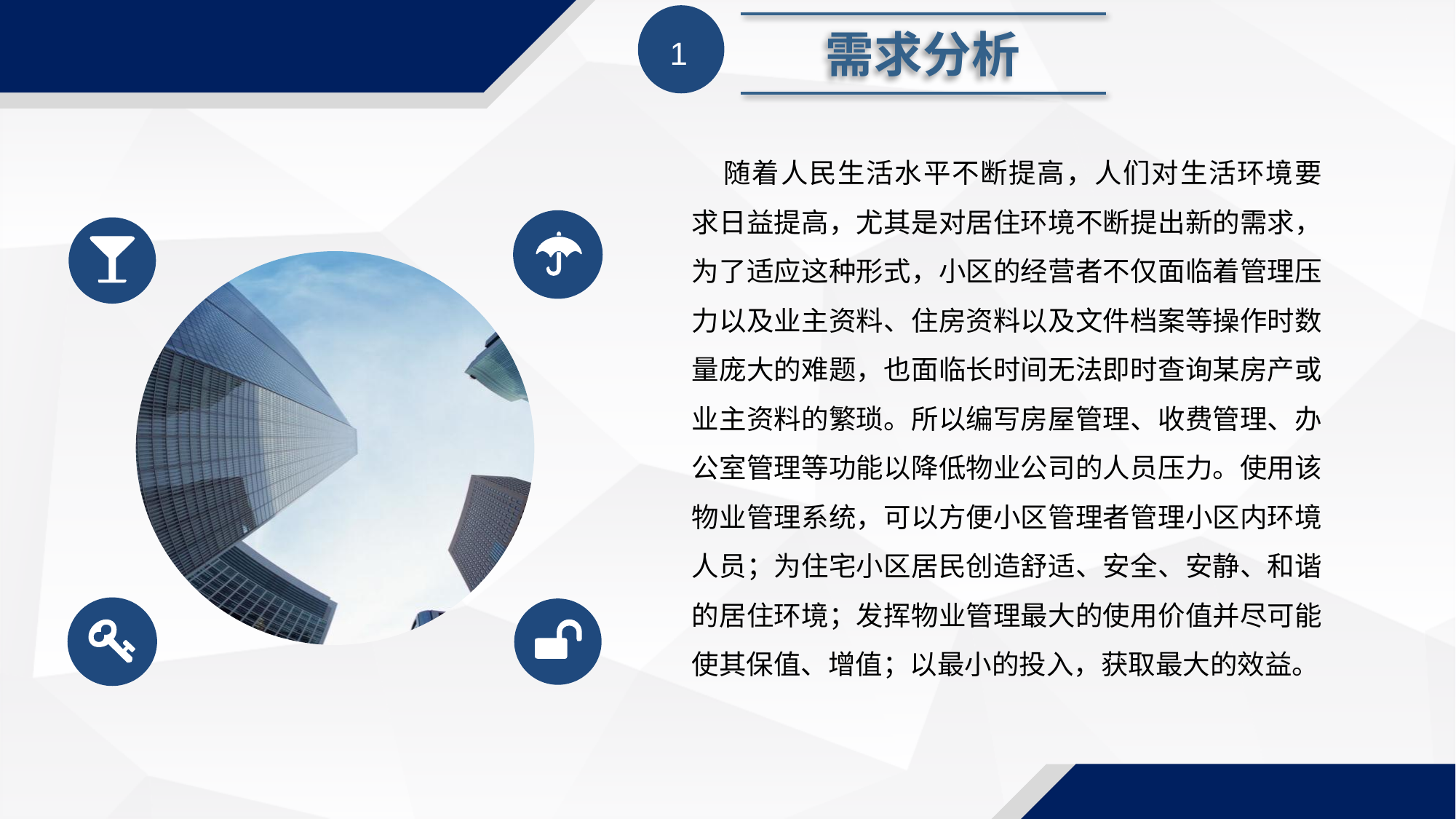

1
需求分析
随着人民生活水平不断提高，人们对生活环境要求日益提高，尤其是对居住环境不断提出新的需求，为了适应这种形式，小区的经营者不仅面临着管理压力以及业主资料、住房资料以及文件档案等操作时数量庞大的难题，也面临长时间无法即时查询某房产或业主资料的繁琐。所以编写房屋管理、收费管理、办公室管理等功能以降低物业公司的人员压力。使用该物业管理系统，可以方便小区管理者管理小区内环境人员；为住宅小区居民创造舒适、安全、安静、和谐的居住环境；发挥物业管理最大的使用价值并尽可能使其保值、增值；以最小的投入，获取最大的效益。